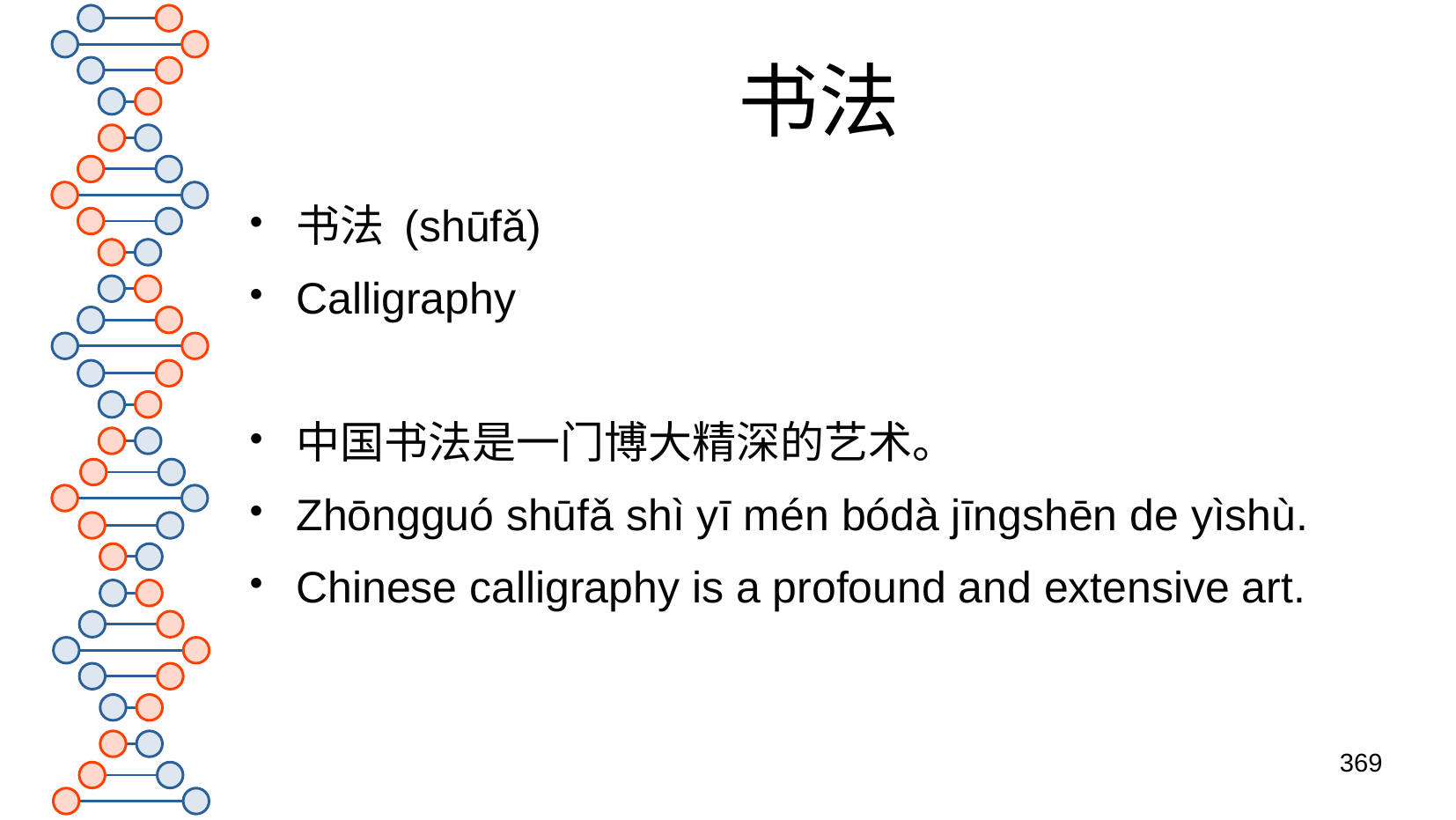

# 书法
书法 (shūfǎ)
Calligraphy

中国书法是一门博大精深的艺术。
Zhōngguó shūfǎ shì yī mén bódà jīngshēn de yìshù.
Chinese calligraphy is a profound and extensive art.

369